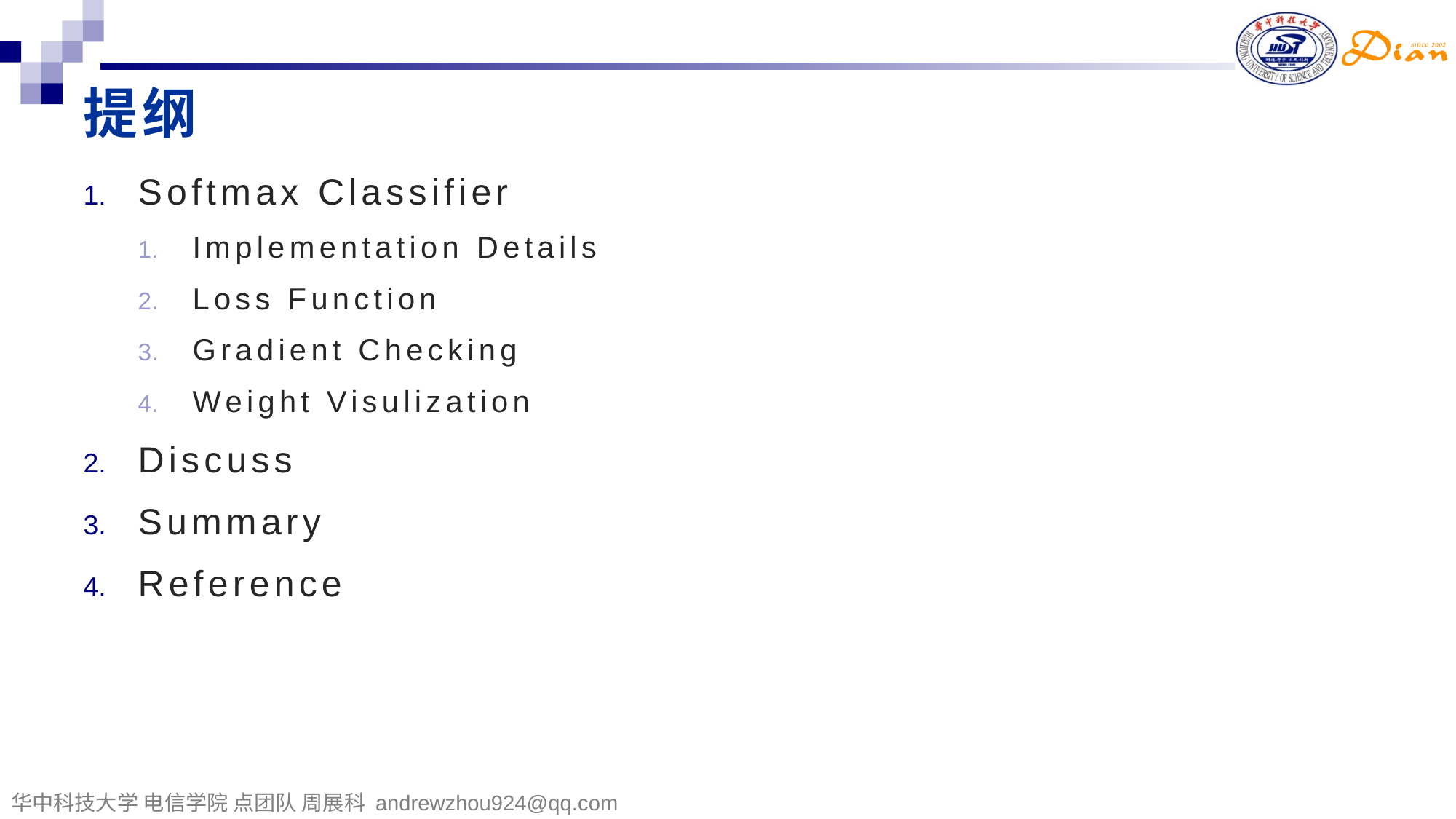

# 提纲
Softmax Classifier
Implementation Details
Loss Function
Gradient Checking
Weight Visulization
Discuss
Summary
Reference

2
华中科技大学 电信学院 点团队 周展科 andrewzhou924@qq.com